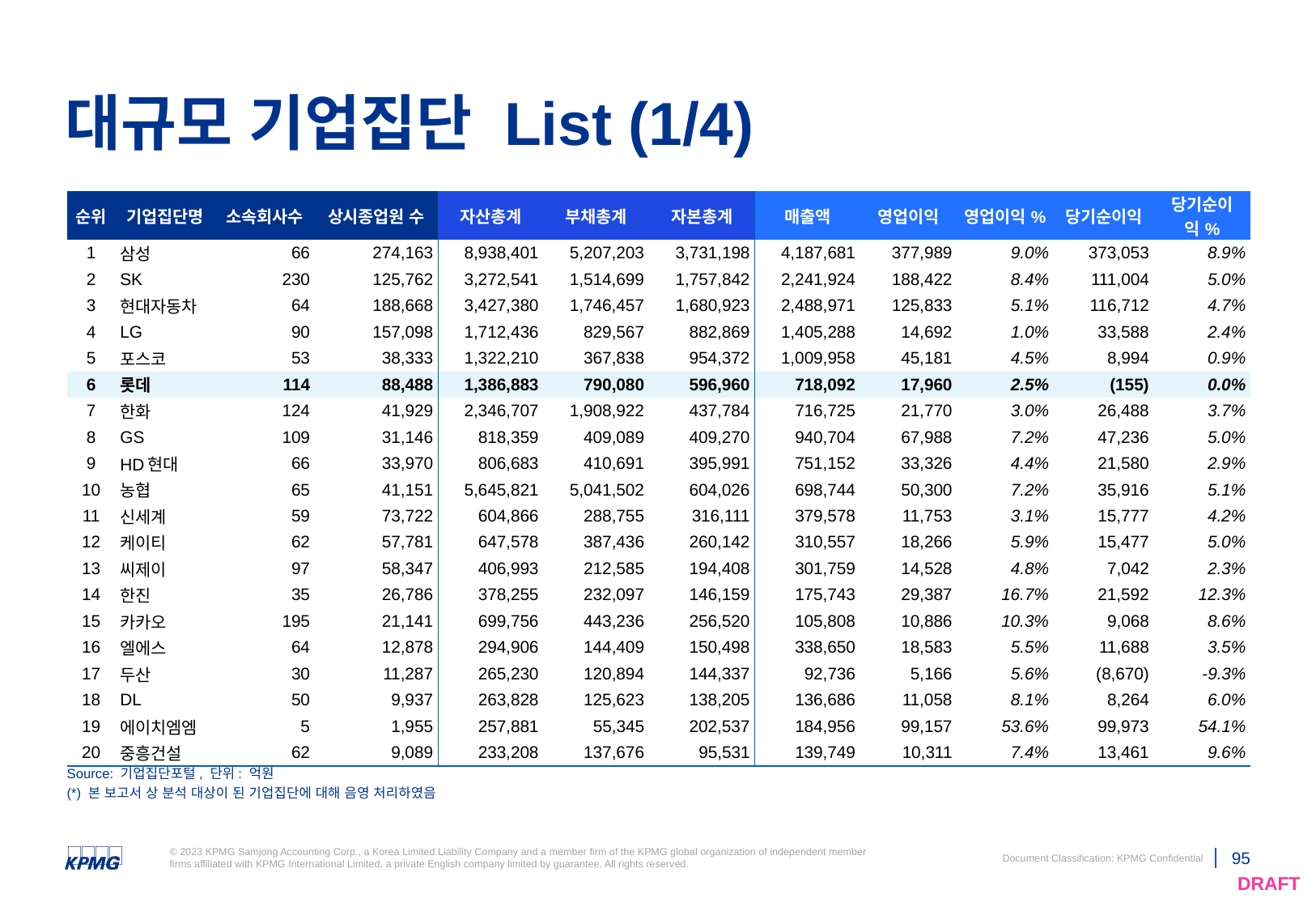

Left
2/3 text box
50-50
text box
Second text column
Right
Call-out box.
# 대규모 기업집단 List (1/4)

Strap-line
| 순위 | 기업집단명 | 소속회사수 | 상시종업원 수 | 자산총계 | 부채총계 | 자본총계 | 매출액 | 영업이익 | 영업이익% | 당기순이익 | 당기순이익% |
| --- | --- | --- | --- | --- | --- | --- | --- | --- | --- | --- | --- |
| 1 | 삼성 | 66 | 274,163 | 8,938,401 | 5,207,203 | 3,731,198 | 4,187,681 | 377,989 | 9.0% | 373,053 | 8.9% |
| 2 | SK | 230 | 125,762 | 3,272,541 | 1,514,699 | 1,757,842 | 2,241,924 | 188,422 | 8.4% | 111,004 | 5.0% |
| 3 | 현대자동차 | 64 | 188,668 | 3,427,380 | 1,746,457 | 1,680,923 | 2,488,971 | 125,833 | 5.1% | 116,712 | 4.7% |
| 4 | LG | 90 | 157,098 | 1,712,436 | 829,567 | 882,869 | 1,405,288 | 14,692 | 1.0% | 33,588 | 2.4% |
| 5 | 포스코 | 53 | 38,333 | 1,322,210 | 367,838 | 954,372 | 1,009,958 | 45,181 | 4.5% | 8,994 | 0.9% |
| 6 | 롯데 | 114 | 88,488 | 1,386,883 | 790,080 | 596,960 | 718,092 | 17,960 | 2.5% | (155) | 0.0% |
| 7 | 한화 | 124 | 41,929 | 2,346,707 | 1,908,922 | 437,784 | 716,725 | 21,770 | 3.0% | 26,488 | 3.7% |
| 8 | GS | 109 | 31,146 | 818,359 | 409,089 | 409,270 | 940,704 | 67,988 | 7.2% | 47,236 | 5.0% |
| 9 | HD현대 | 66 | 33,970 | 806,683 | 410,691 | 395,991 | 751,152 | 33,326 | 4.4% | 21,580 | 2.9% |
| 10 | 농협 | 65 | 41,151 | 5,645,821 | 5,041,502 | 604,026 | 698,744 | 50,300 | 7.2% | 35,916 | 5.1% |
| 11 | 신세계 | 59 | 73,722 | 604,866 | 288,755 | 316,111 | 379,578 | 11,753 | 3.1% | 15,777 | 4.2% |
| 12 | 케이티 | 62 | 57,781 | 647,578 | 387,436 | 260,142 | 310,557 | 18,266 | 5.9% | 15,477 | 5.0% |
| 13 | 씨제이 | 97 | 58,347 | 406,993 | 212,585 | 194,408 | 301,759 | 14,528 | 4.8% | 7,042 | 2.3% |
| 14 | 한진 | 35 | 26,786 | 378,255 | 232,097 | 146,159 | 175,743 | 29,387 | 16.7% | 21,592 | 12.3% |
| 15 | 카카오 | 195 | 21,141 | 699,756 | 443,236 | 256,520 | 105,808 | 10,886 | 10.3% | 9,068 | 8.6% |
| 16 | 엘에스 | 64 | 12,878 | 294,906 | 144,409 | 150,498 | 338,650 | 18,583 | 5.5% | 11,688 | 3.5% |
| 17 | 두산 | 30 | 11,287 | 265,230 | 120,894 | 144,337 | 92,736 | 5,166 | 5.6% | (8,670) | -9.3% |
| 18 | DL | 50 | 9,937 | 263,828 | 125,623 | 138,205 | 136,686 | 11,058 | 8.1% | 8,264 | 6.0% |
| 19 | 에이치엠엠 | 5 | 1,955 | 257,881 | 55,345 | 202,537 | 184,956 | 99,157 | 53.6% | 99,973 | 54.1% |
| 20 | 중흥건설 | 62 | 9,089 | 233,208 | 137,676 | 95,531 | 139,749 | 10,311 | 7.4% | 13,461 | 9.6% |
First level
Second level
Third level
Fourth level
Fifth level
Table/ chart
Text box/chart
First item
Second item
Third item
Text box/chart
Source: 기업집단포털, 단위: 억원
(*) 본 보고서 상 분석 대상이 된 기업집단에 대해 음영 처리하였음